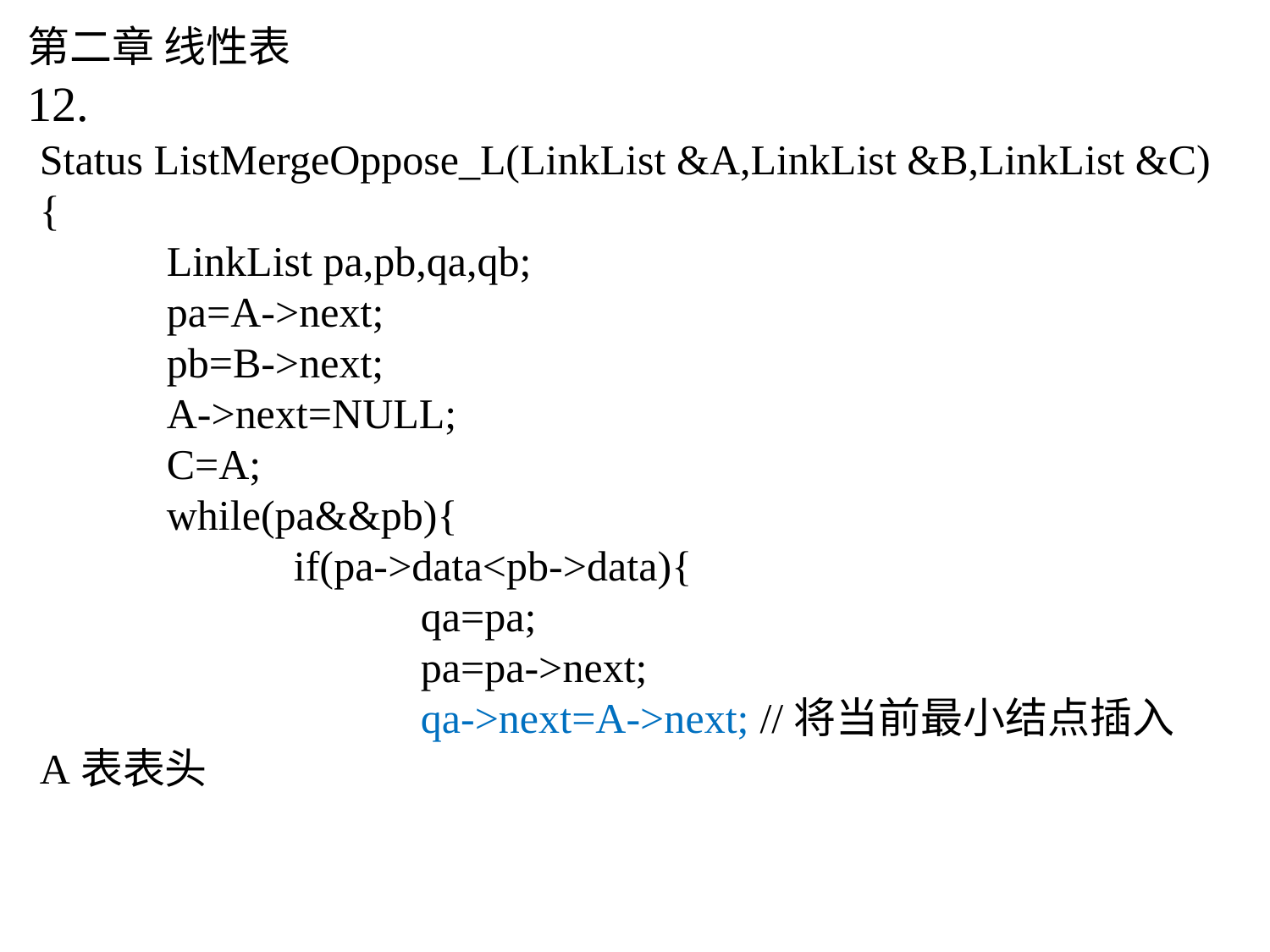

# 第二章 线性表
12.
Status ListMergeOppose_L(LinkList &A,LinkList &B,LinkList &C)
{
	LinkList pa,pb,qa,qb;
	pa=A->next;
	pb=B->next;
	A->next=NULL;
	C=A;
	while(pa&&pb){
		if(pa->data<pb->data){
			qa=pa;
			pa=pa->next;
			qa->next=A->next; //将当前最小结点插入 A表表头